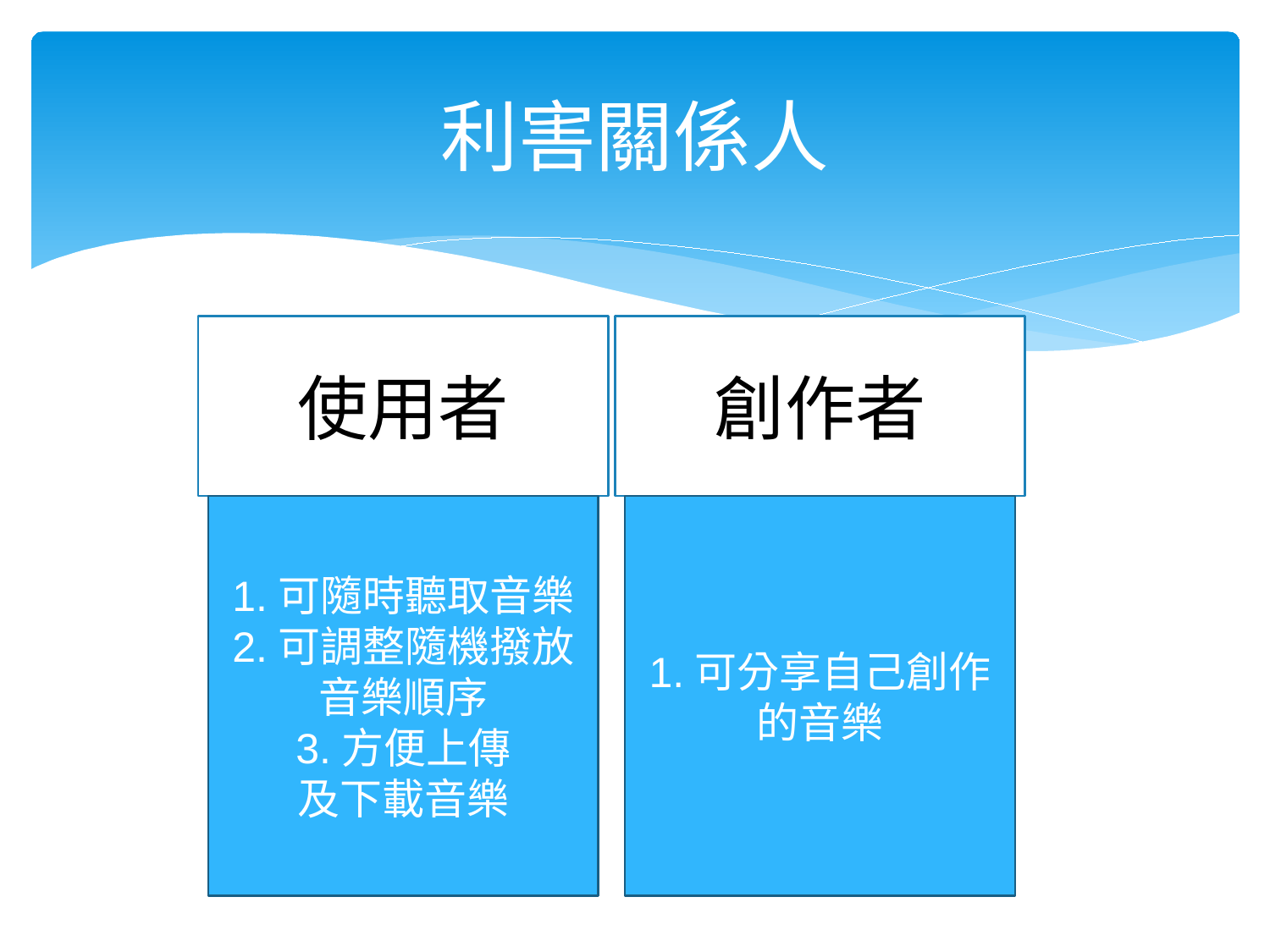

# 利害關係人
使用者
創作者
1.可隨時聽取音樂
2.可調整隨機撥放
音樂順序
3.方便上傳
及下載音樂
1.可分享自己創作
的音樂